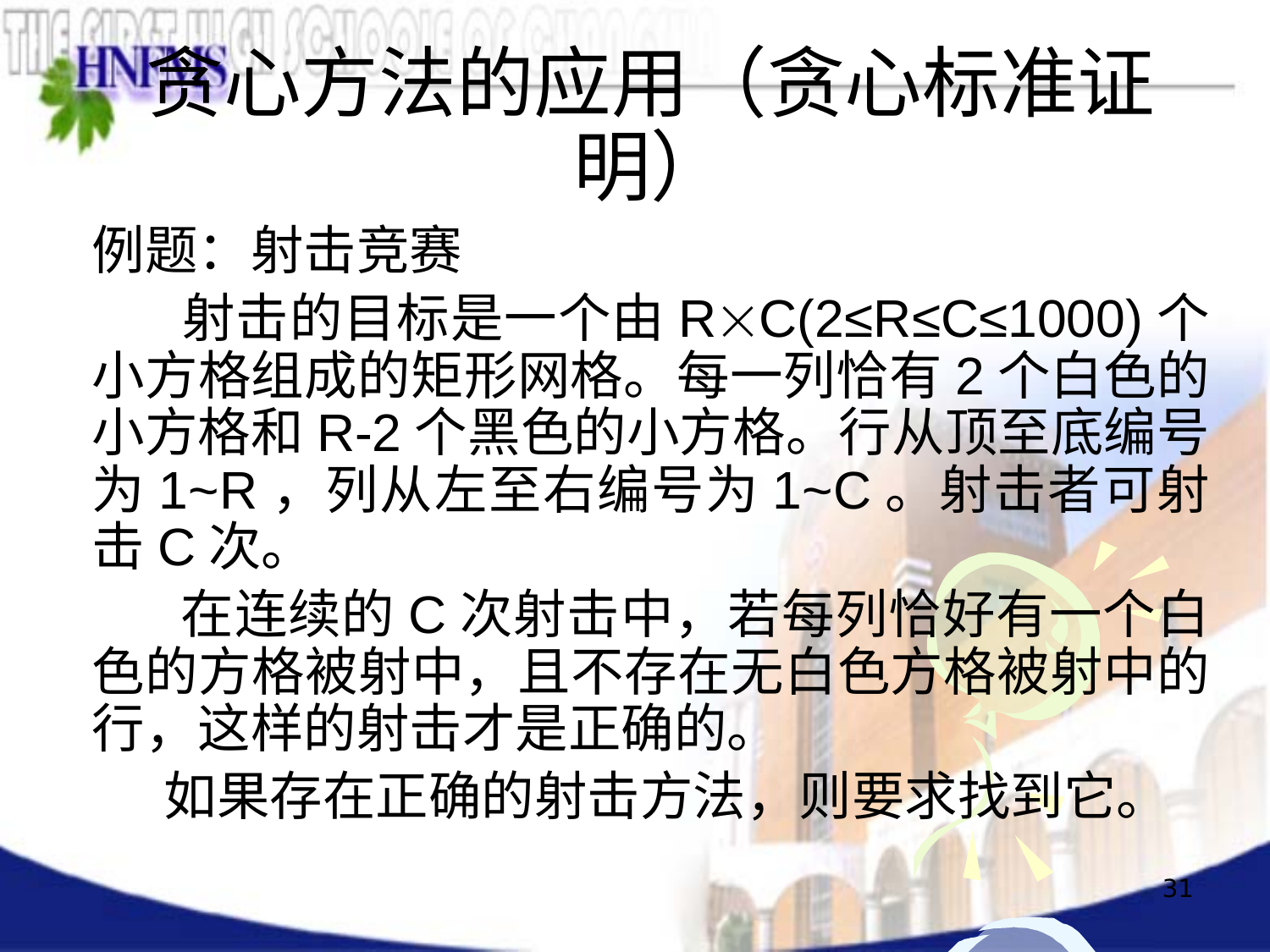

# 贪心方法的应用（贪心标准证明）
例题：射击竞赛
      射击的目标是一个由R×C(2≤R≤C≤1000)个小方格组成的矩形网格。每一列恰有2个白色的小方格和R-2个黑色的小方格。行从顶至底编号为1~R，列从左至右编号为1~C。射击者可射击C次。
      在连续的C次射击中，若每列恰好有一个白色的方格被射中，且不存在无白色方格被射中的行，这样的射击才是正确的。
     如果存在正确的射击方法，则要求找到它。
31